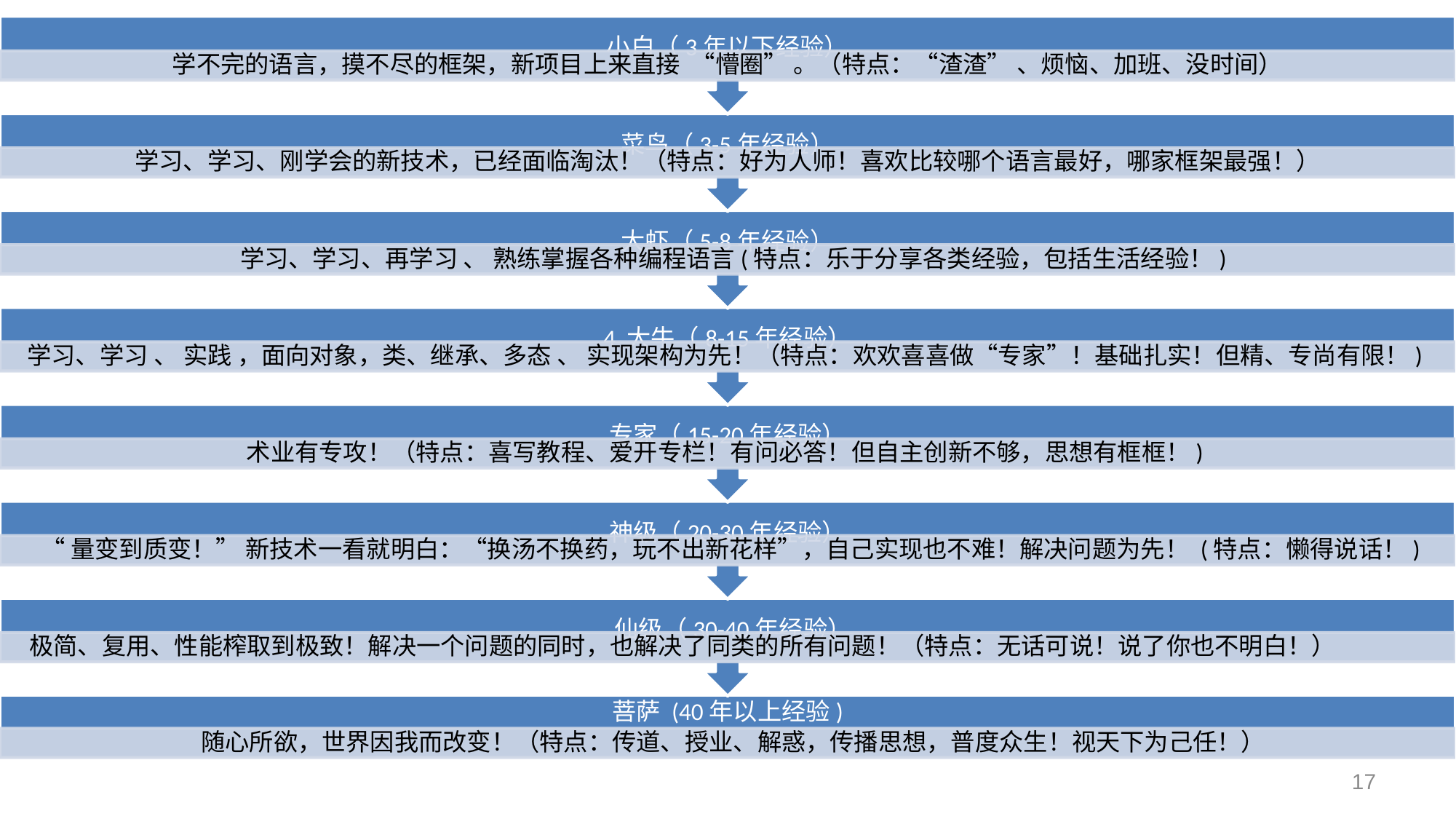

菩萨 (40年以上经验)
 随心所欲，世界因我而改变！（特点：传道、授业、解惑，传播思想，普度众生！视天下为己任！）
 仙级（30-40年经验）
 极简、复用、性能榨取到极致！解决一个问题的同时，也解决了同类的所有问题！（特点：无话可说！说了你也不明白！）
神级（20-30年经验）
 “量变到质变！” 新技术一看就明白：“换汤不换药，玩不出新花样”，自己实现也不难！解决问题为先！ (特点：懒得说话！)
专家（15-20年经验）
术业有专攻！（特点：喜写教程、爱开专栏！有问必答！但自主创新不够，思想有框框！)
4 大牛（8-15年经验）
学习、学习 、 实践 ，面向对象，类、继承、多态 、 实现架构为先！（特点：欢欢喜喜做“专家”！基础扎实！但精、专尚有限！)
大虾（5-8年经验）
 学习、学习、再学习 、 熟练掌握各种编程语言(特点：乐于分享各类经验，包括生活经验！)
菜鸟（3-5年经验）
学习、学习、刚学会的新技术，已经面临淘汰！（特点：好为人师！喜欢比较哪个语言最好，哪家框架最强！）
小白（3年以下经验）
学不完的语言，摸不尽的框架，新项目上来直接  “懵圈” 。（特点：“渣渣” 、烦恼、加班、没时间）
17